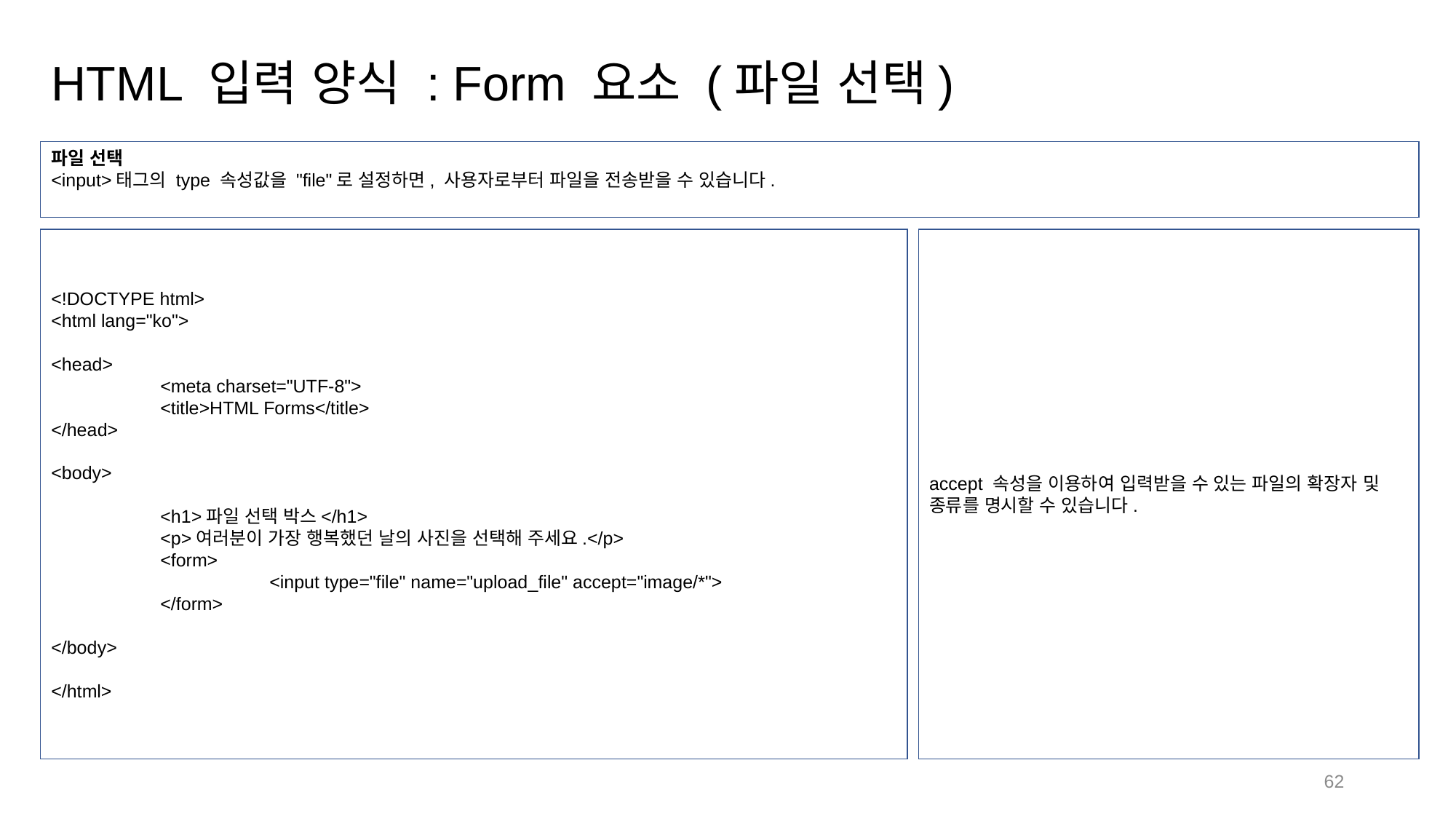

# HTML 입력 양식 : Form 요소 (파일 선택)
파일 선택
<input>태그의 type 속성값을 "file"로 설정하면, 사용자로부터 파일을 전송받을 수 있습니다.
<!DOCTYPE html>
<html lang="ko">

<head>
	<meta charset="UTF-8">
	<title>HTML Forms</title>
</head>

<body>

	<h1>파일 선택 박스</h1>
	<p>여러분이 가장 행복했던 날의 사진을 선택해 주세요.</p>
	<form>
		<input type="file" name="upload_file" accept="image/*">
	</form>

</body>

</html>
accept 속성을 이용하여 입력받을 수 있는 파일의 확장자 및 종류를 명시할 수 있습니다.
62